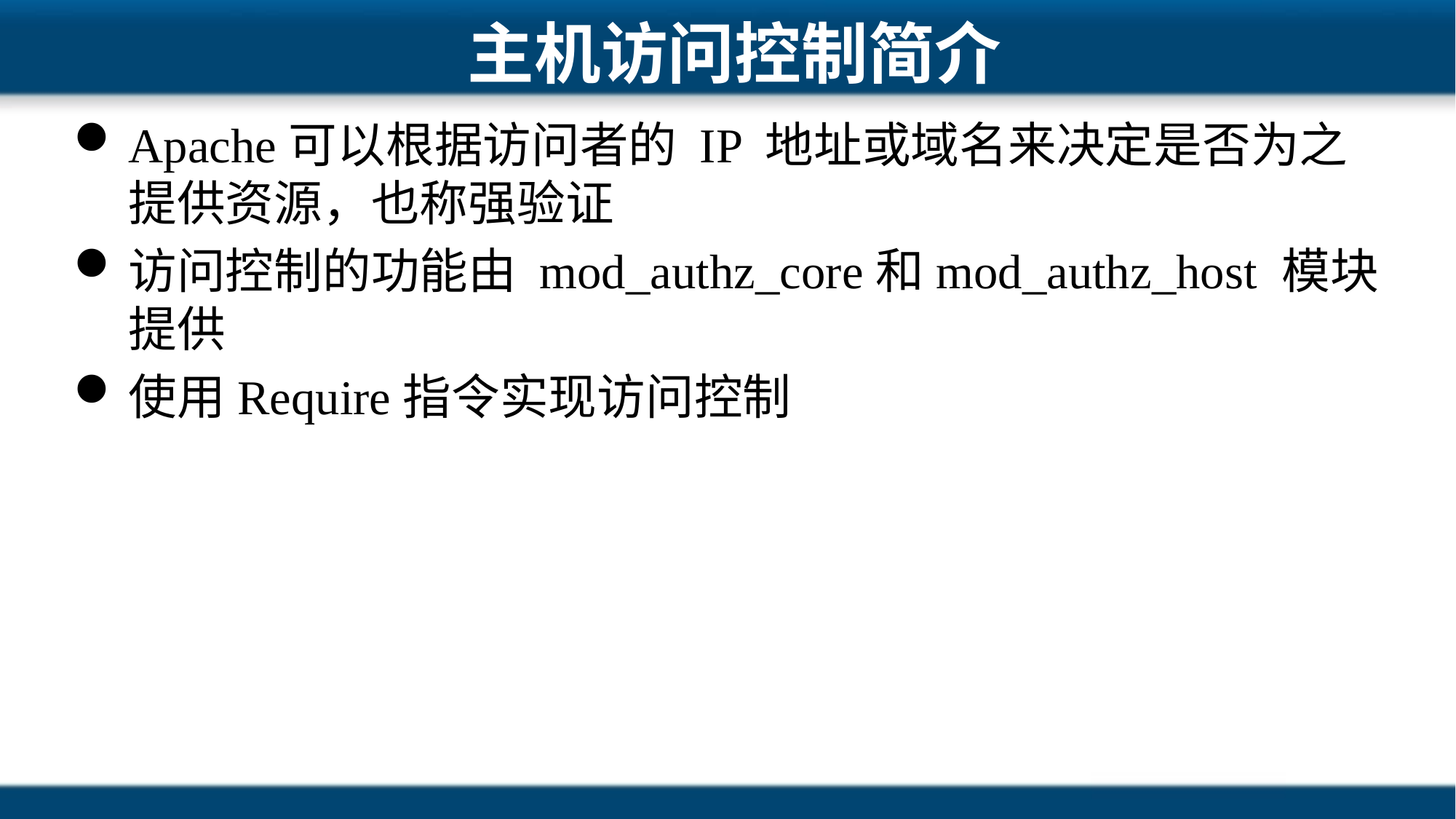

# 主机访问控制简介
Apache可以根据访问者的 IP 地址或域名来决定是否为之提供资源，也称强验证
访问控制的功能由 mod_authz_core和mod_authz_host 模块提供
使用Require指令实现访问控制